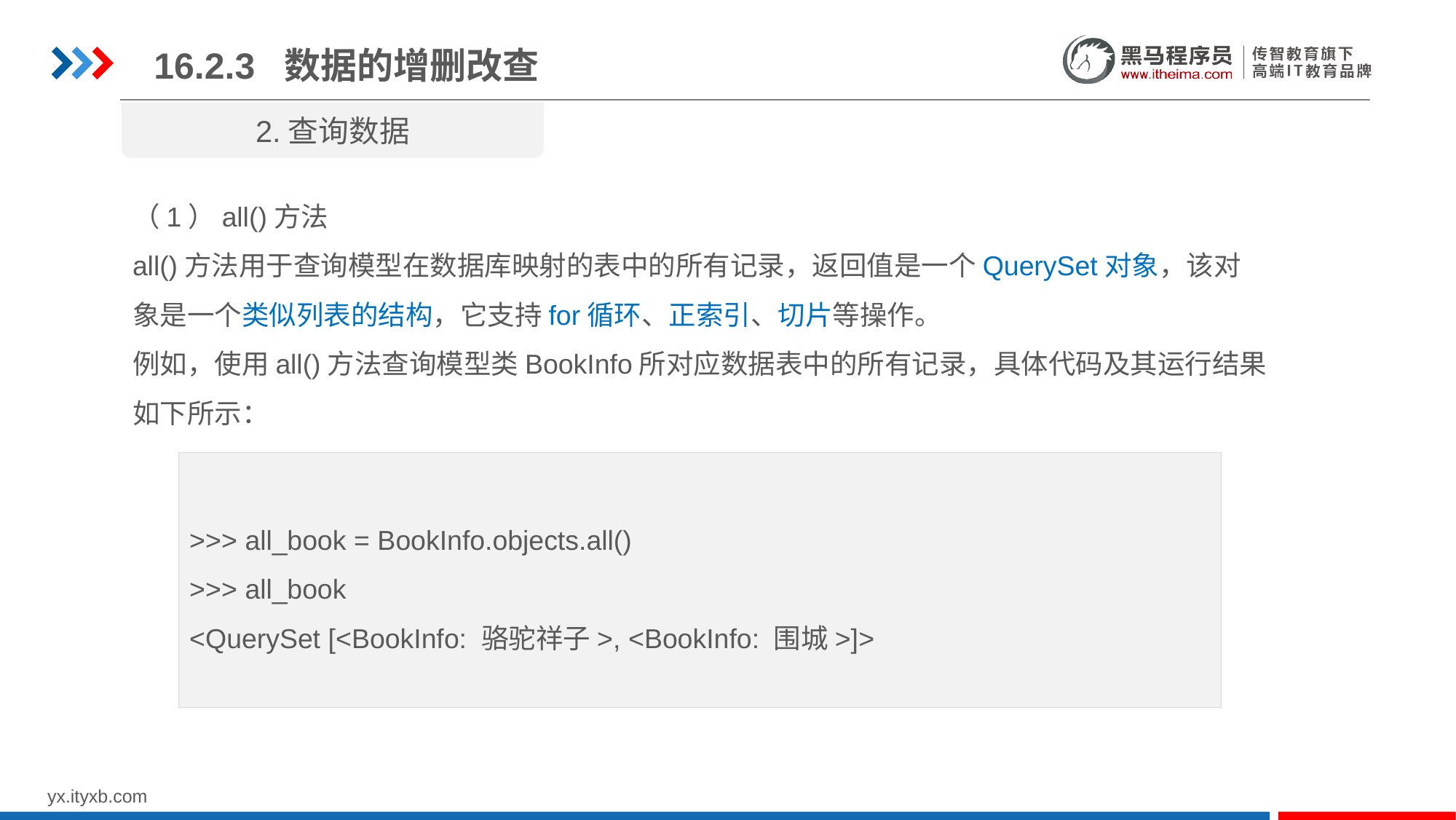

16.2.3  数据的增删改查

2.查询数据
（1）all()方法
all()方法用于查询模型在数据库映射的表中的所有记录，返回值是一个QuerySet对象，该对象是一个类似列表的结构，它支持for循环、正索引、切片等操作。
例如，使用all()方法查询模型类BookInfo所对应数据表中的所有记录，具体代码及其运行结果如下所示：
>>> all_book = BookInfo.objects.all()
>>> all_book
<QuerySet [<BookInfo: 骆驼祥子>, <BookInfo: 围城>]>